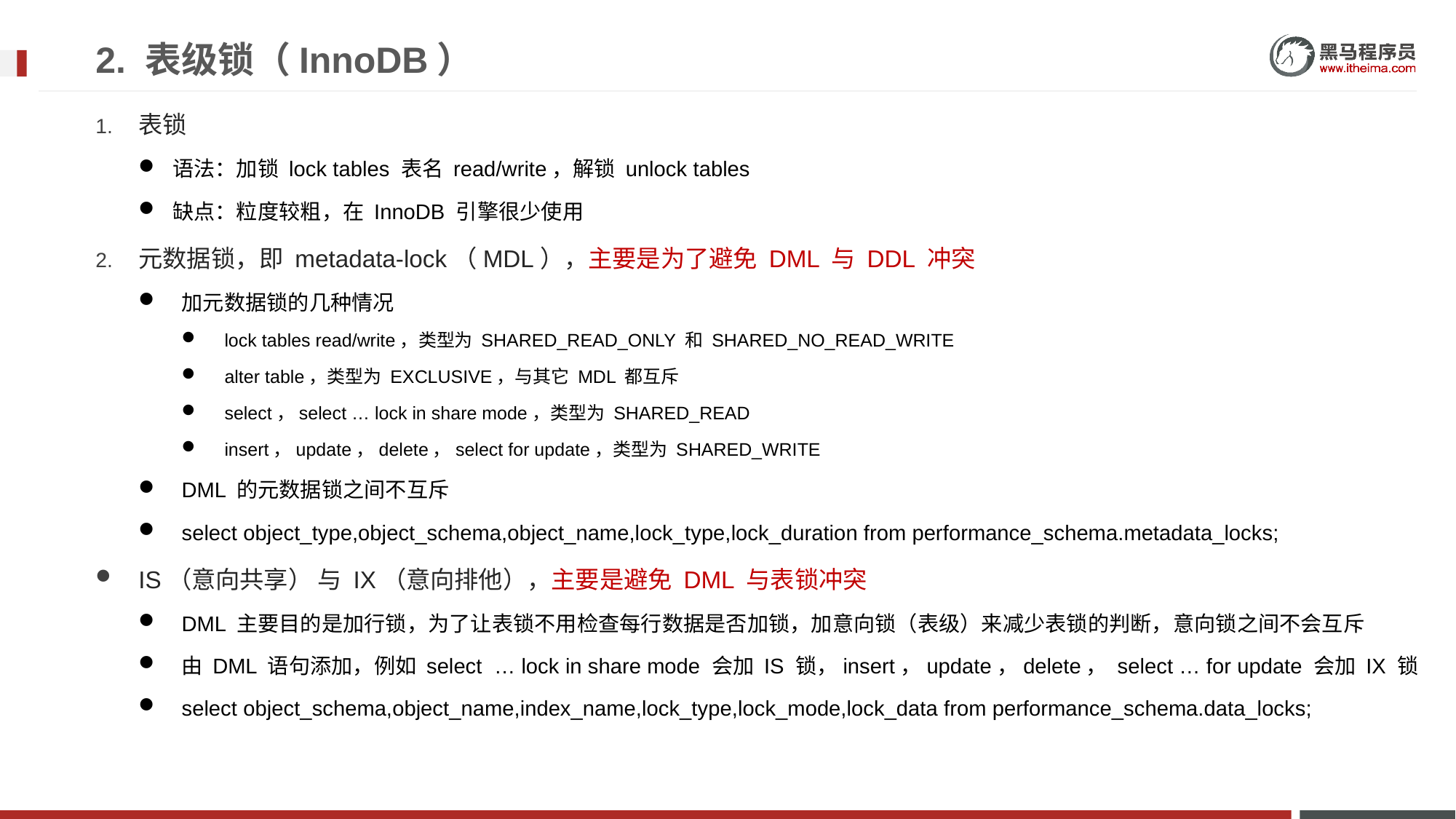

# 2. 表级锁（InnoDB）
表锁
语法：加锁 lock tables 表名 read/write，解锁 unlock tables
缺点：粒度较粗，在 InnoDB 引擎很少使用
元数据锁，即 metadata-lock（MDL），主要是为了避免 DML 与 DDL 冲突
加元数据锁的几种情况
lock tables read/write，类型为 SHARED_READ_ONLY 和 SHARED_NO_READ_WRITE
alter table，类型为 EXCLUSIVE，与其它 MDL 都互斥
select，select … lock in share mode，类型为 SHARED_READ
insert，update，delete，select for update，类型为 SHARED_WRITE
DML 的元数据锁之间不互斥
select object_type,object_schema,object_name,lock_type,lock_duration from performance_schema.metadata_locks;
IS（意向共享） 与 IX（意向排他），主要是避免 DML 与表锁冲突
DML 主要目的是加行锁，为了让表锁不用检查每行数据是否加锁，加意向锁（表级）来减少表锁的判断，意向锁之间不会互斥
由 DML 语句添加，例如 select  … lock in share mode 会加 IS 锁，insert，update，delete， select … for update 会加 IX 锁
select object_schema,object_name,index_name,lock_type,lock_mode,lock_data from performance_schema.data_locks;